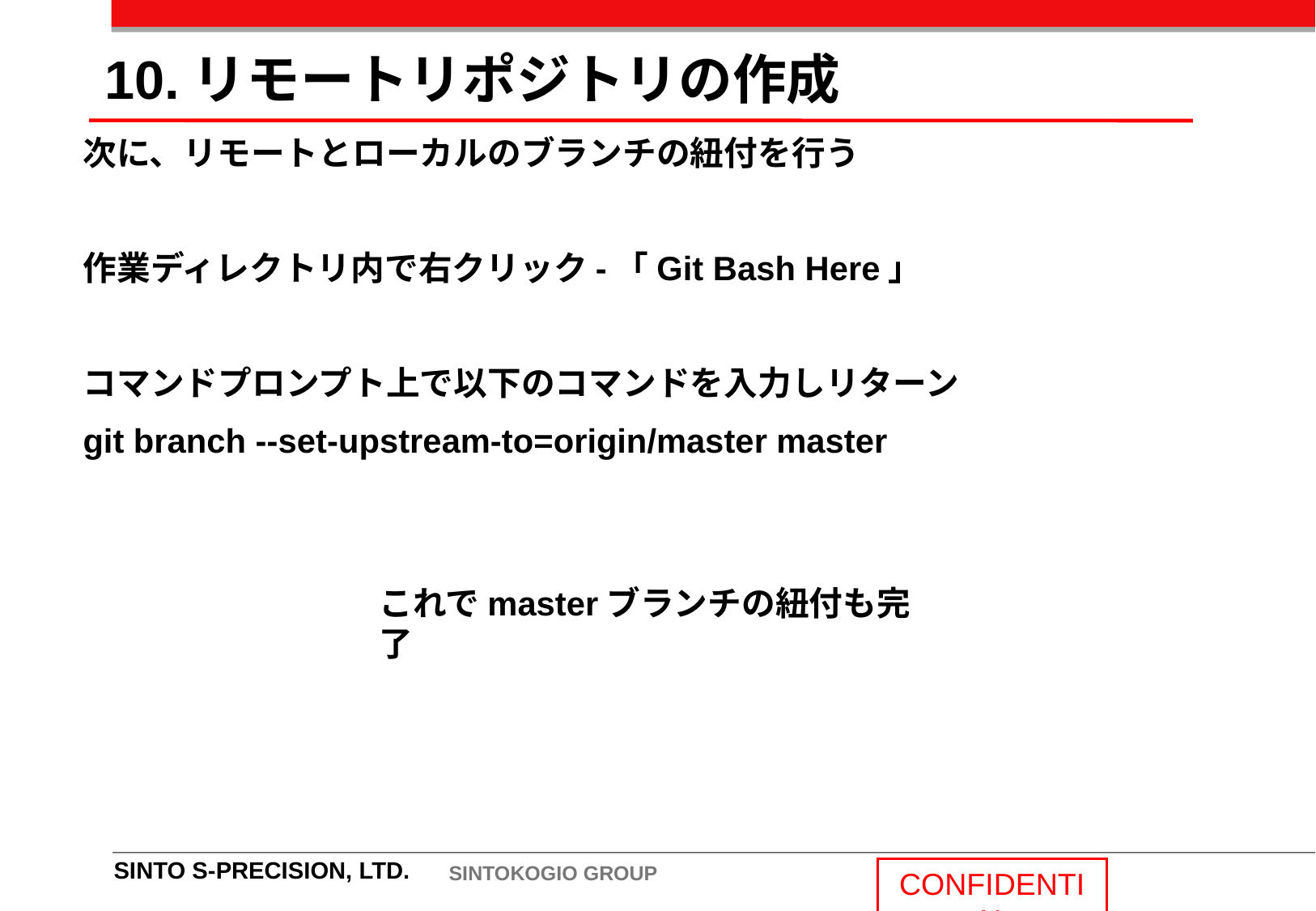

10.リモートリポジトリの作成

次に、リモートとローカルのブランチの紐付を行う

作業ディレクトリ内で右クリック-「Git Bash Here」

コマンドプロンプト上で以下のコマンドを入力しリターン
git branch --set-upstream-to=origin/master master
これでmasterブランチの紐付も完了
SINTO S-PRECISION, LTD.
SINTOKOGIO GROUP
CONFIDENTIAL